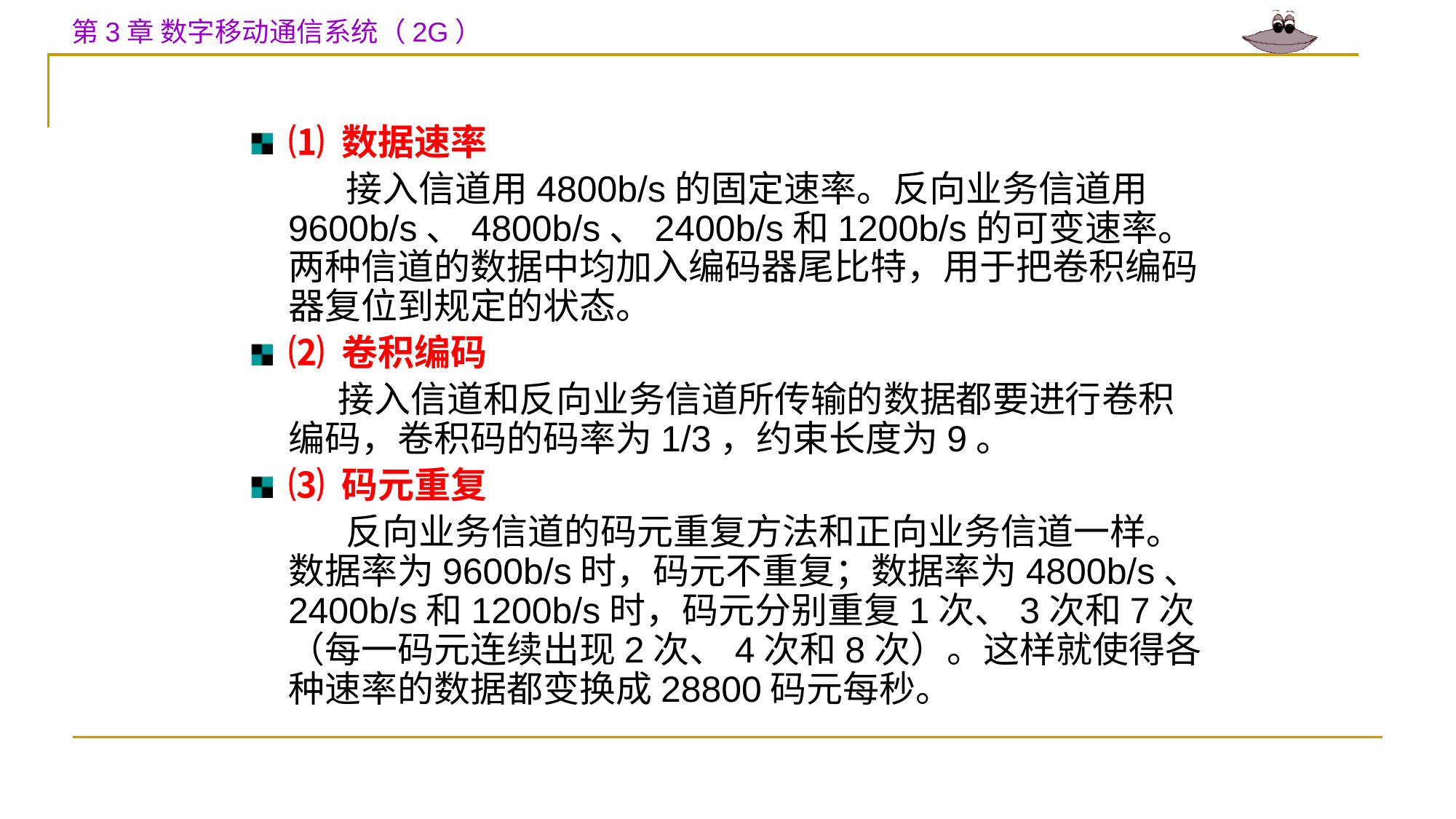

⑴ 数据速率
           接入信道用4800b/s的固定速率。反向业务信道用9600b/s、4800b/s、2400b/s和1200b/s的可变速率。两种信道的数据中均加入编码器尾比特，用于把卷积编码器复位到规定的状态。
⑵ 卷积编码
          接入信道和反向业务信道所传输的数据都要进行卷积编码，卷积码的码率为1/3，约束长度为9。
⑶ 码元重复
           反向业务信道的码元重复方法和正向业务信道一样。数据率为9600b/s时，码元不重复；数据率为4800b/s、2400b/s和1200b/s时，码元分别重复1次、3次和7次（每一码元连续出现2次、4次和8次）。这样就使得各种速率的数据都变换成28800码元每秒。